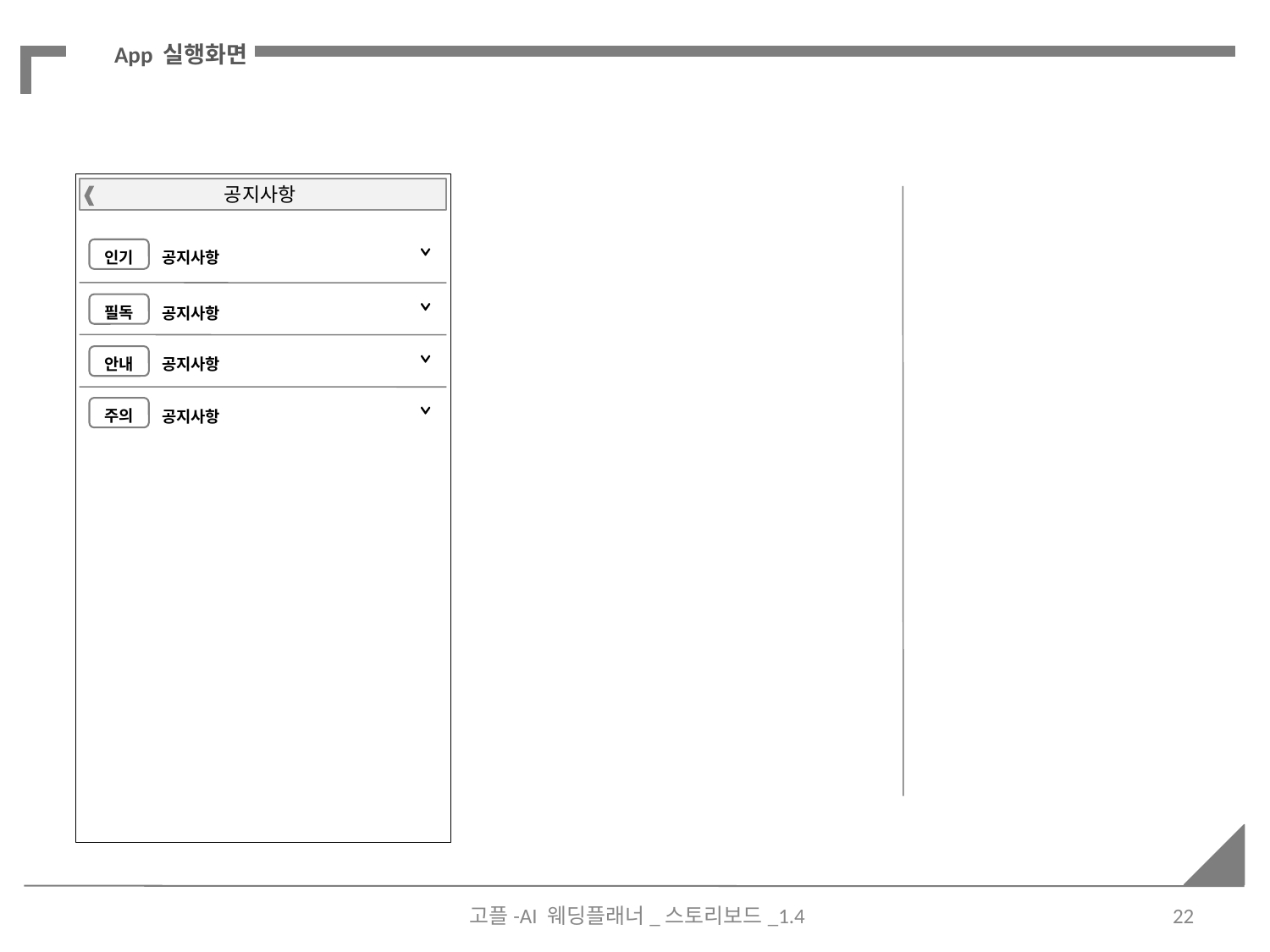

App 실행화면

공지사항

인기

공지사항

필독

공지사항

안내

공지사항

주의

공지사항

고플-AI 웨딩플래너_스토리보드_1.4	22